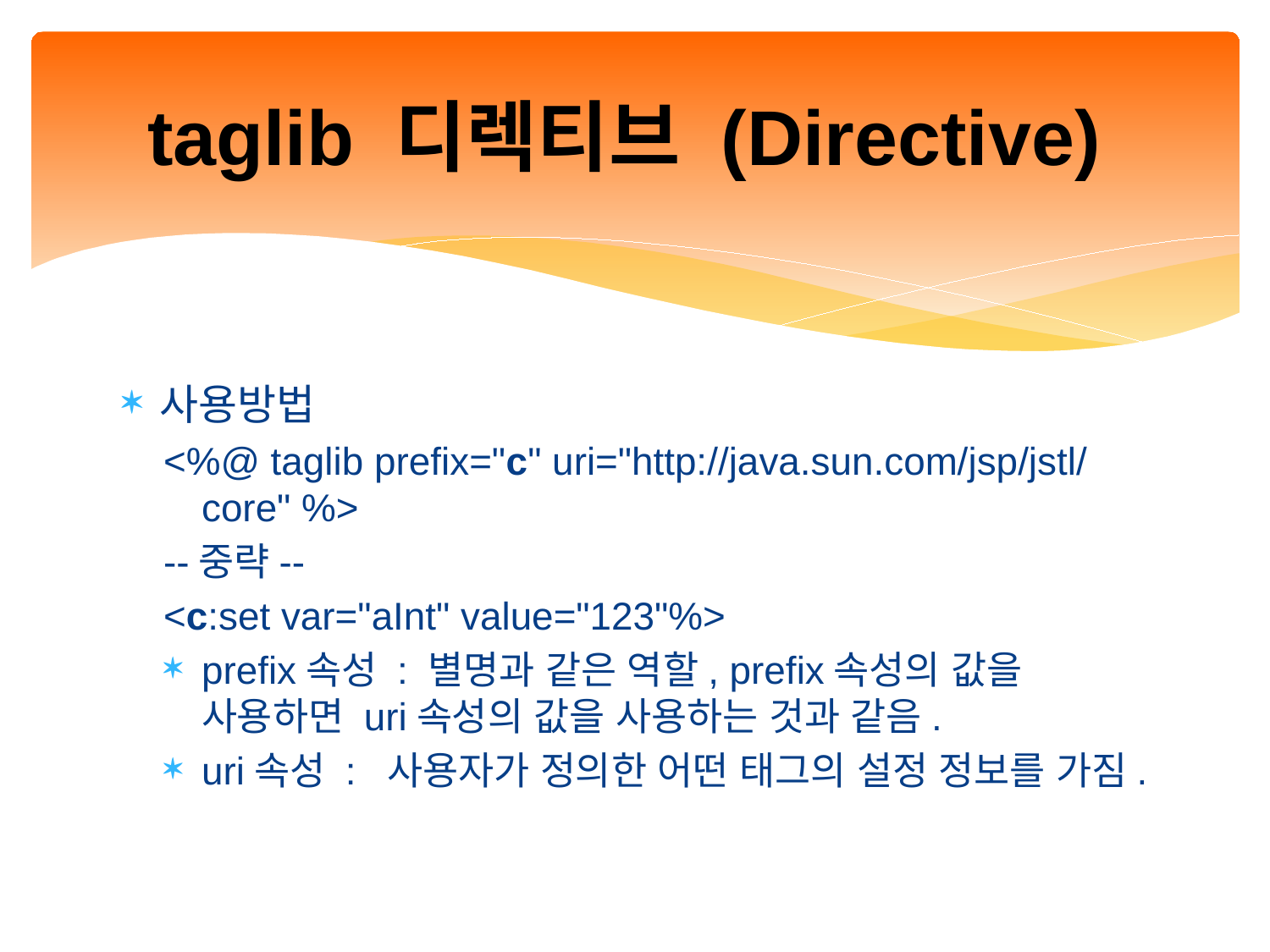

# taglib 디렉티브 (Directive)
사용방법
<%@ taglib prefix="c" uri="http://java.sun.com/jsp/jstl/core" %>
--중략--
<c:set var="aInt" value="123"%>
prefix속성 : 별명과 같은 역할, prefix속성의 값을 사용하면 uri속성의 값을 사용하는 것과 같음.
uri속성 :  사용자가 정의한 어떤 태그의 설정 정보를 가짐.